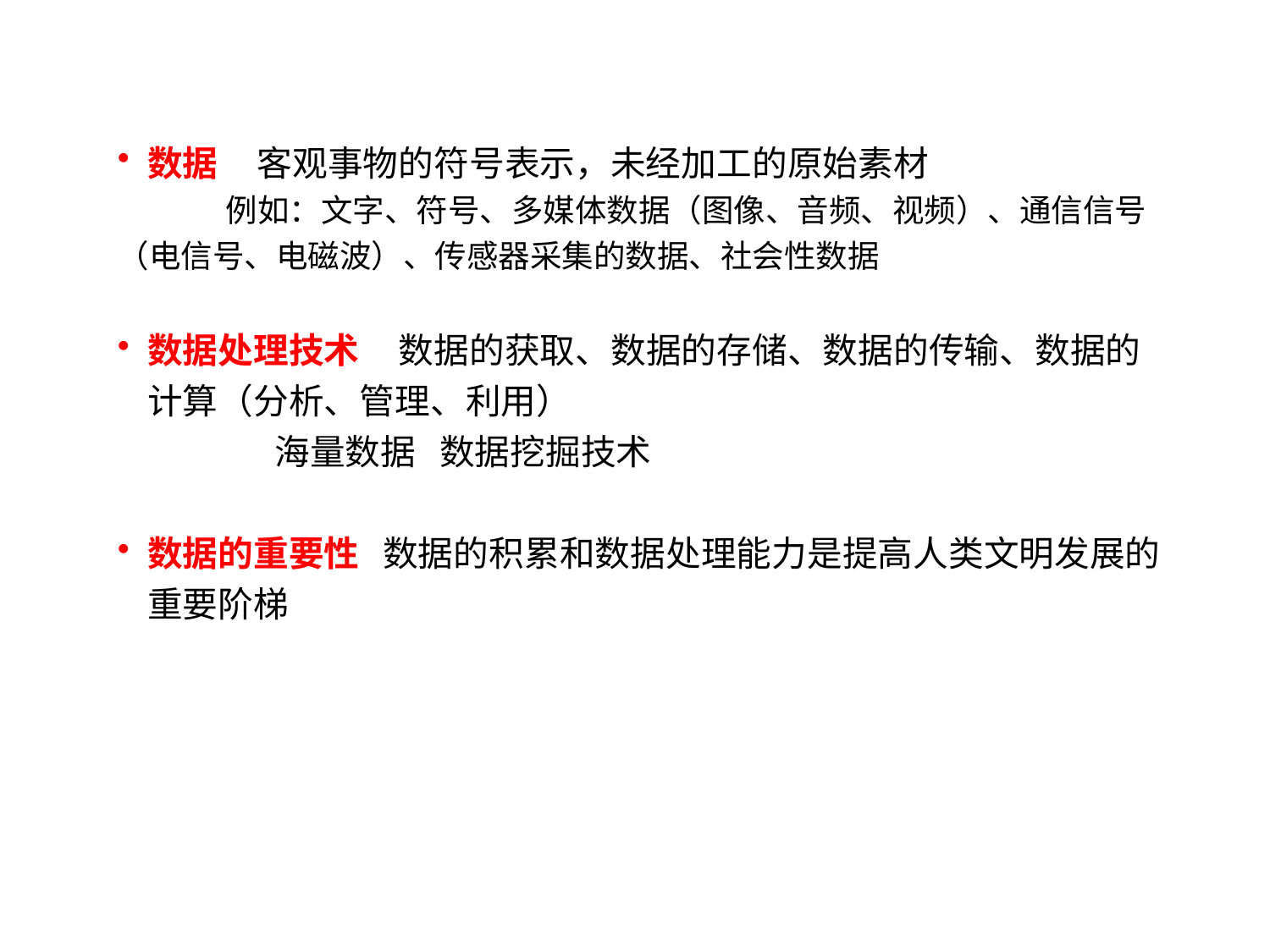

数据     客观事物的符号表示，未经加工的原始素材
              例如：文字、符号、多媒体数据（图像、音频、视频）、通信信号（电信号、电磁波）、传感器采集的数据、社会性数据

数据处理技术     数据的获取、数据的存储、数据的传输、数据的计算（分析、管理、利用）
                   海量数据   数据挖掘技术

数据的重要性   数据的积累和数据处理能力是提高人类文明发展的重要阶梯

12